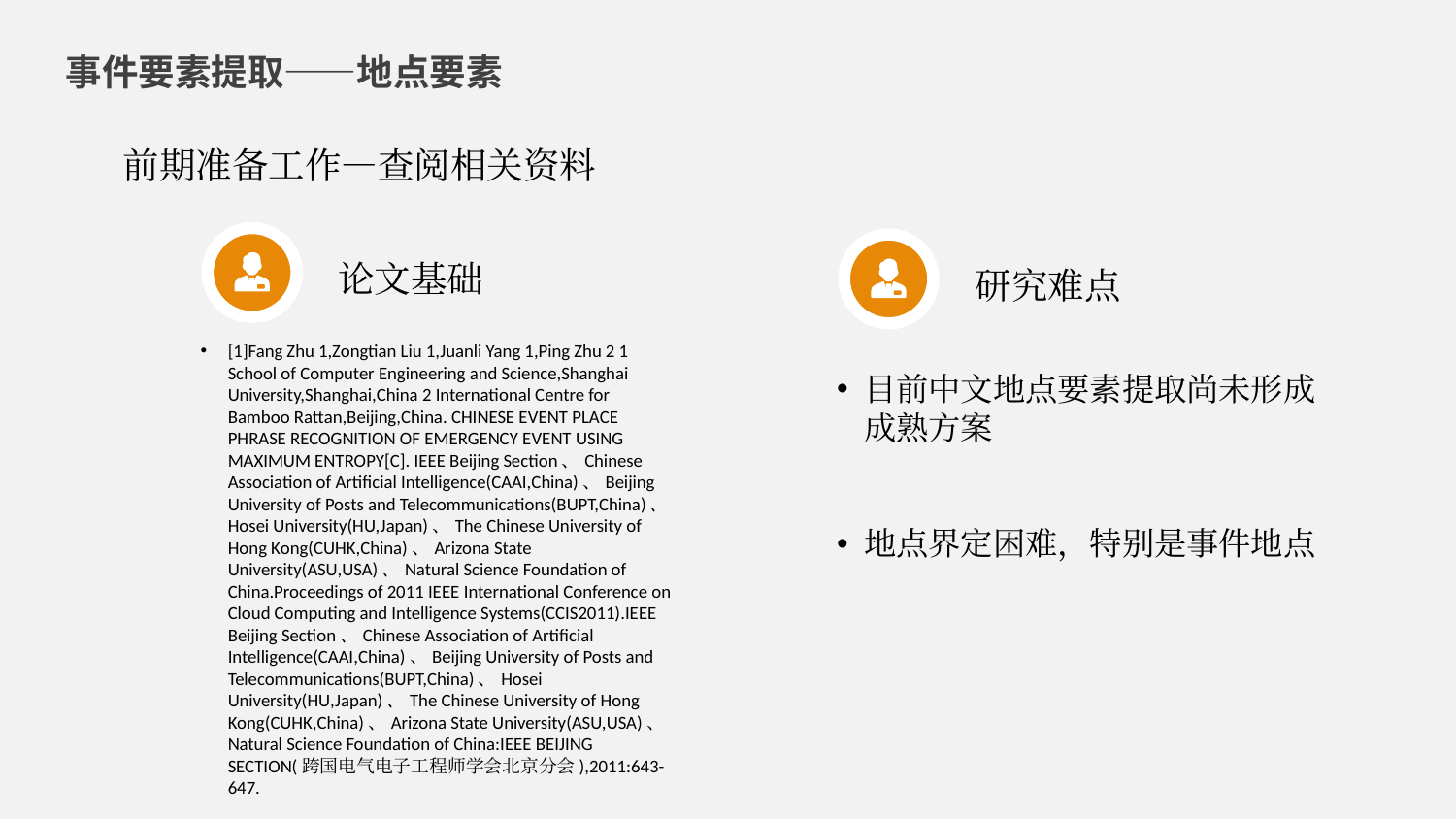

事件要素提取——地点要素
前期准备工作—查阅相关资料

论文基础
研究难点
[1]Fang Zhu 1,Zongtian Liu 1,Juanli Yang 1,Ping Zhu 2 1 School of Computer Engineering and Science,Shanghai University,Shanghai,China 2 International Centre for Bamboo Rattan,Beijing,China. CHINESE EVENT PLACE PHRASE RECOGNITION OF EMERGENCY EVENT USING MAXIMUM ENTROPY[C]. IEEE Beijing Section、Chinese Association of Artificial Intelligence(CAAI,China)、Beijing University of Posts and Telecommunications(BUPT,China)、Hosei University(HU,Japan)、The Chinese University of Hong Kong(CUHK,China)、Arizona State University(ASU,USA)、Natural Science Foundation of China.Proceedings of 2011 IEEE International Conference on Cloud Computing and Intelligence Systems(CCIS2011).IEEE Beijing Section、Chinese Association of Artificial Intelligence(CAAI,China)、Beijing University of Posts and Telecommunications(BUPT,China)、Hosei University(HU,Japan)、The Chinese University of Hong Kong(CUHK,China)、Arizona State University(ASU,USA)、Natural Science Foundation of China:IEEE BEIJING SECTION(跨国电气电子工程师学会北京分会),2011:643-647.
目前中文地点要素提取尚未形成成熟方案

地点界定困难，特别是事件地点